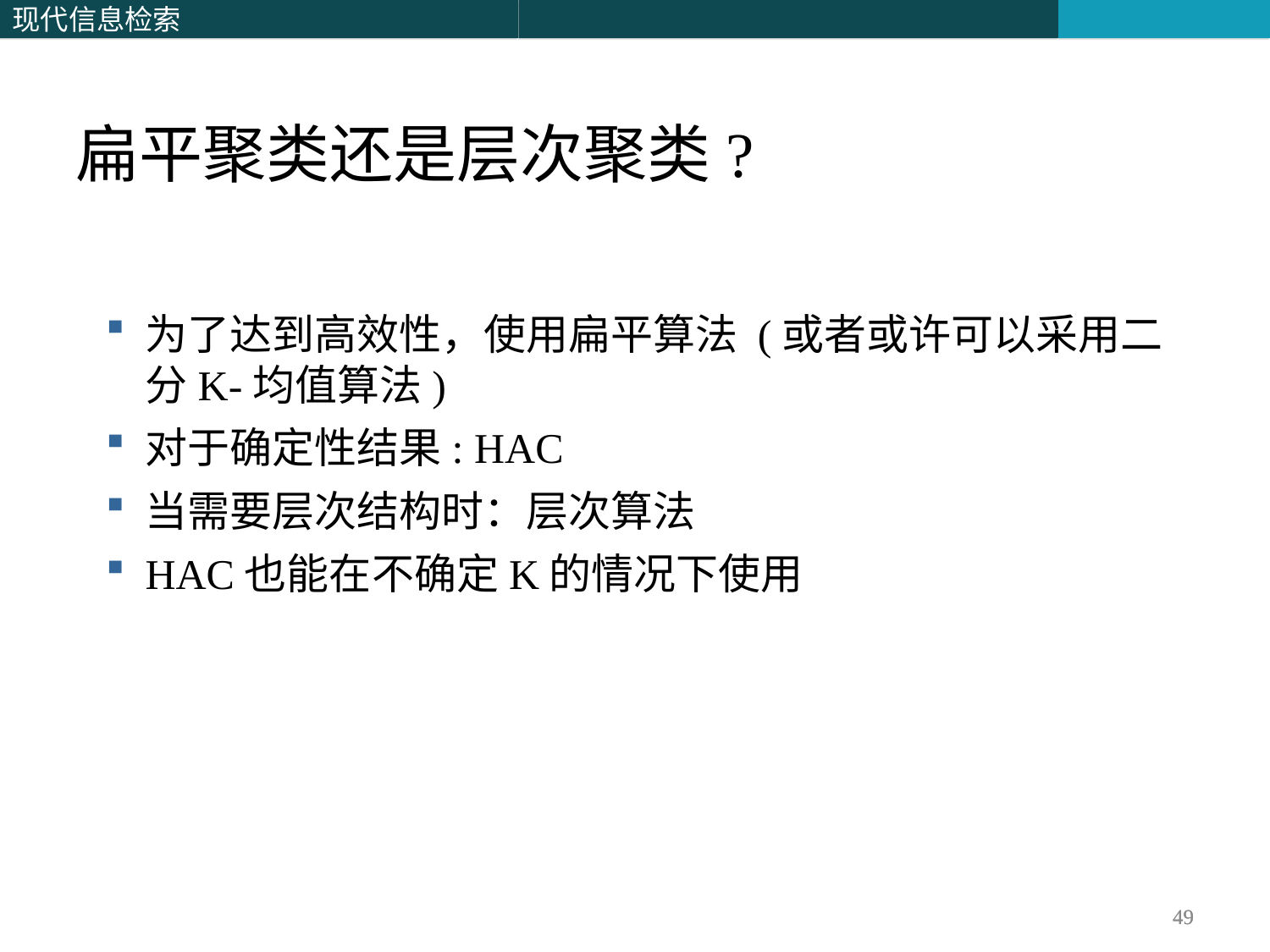

扁平聚类还是层次聚类?

为了达到高效性，使用扁平算法 (或者或许可以采用二分K-均值算法)
对于确定性结果: HAC
当需要层次结构时：层次算法
HAC也能在不确定K的情况下使用
49
49